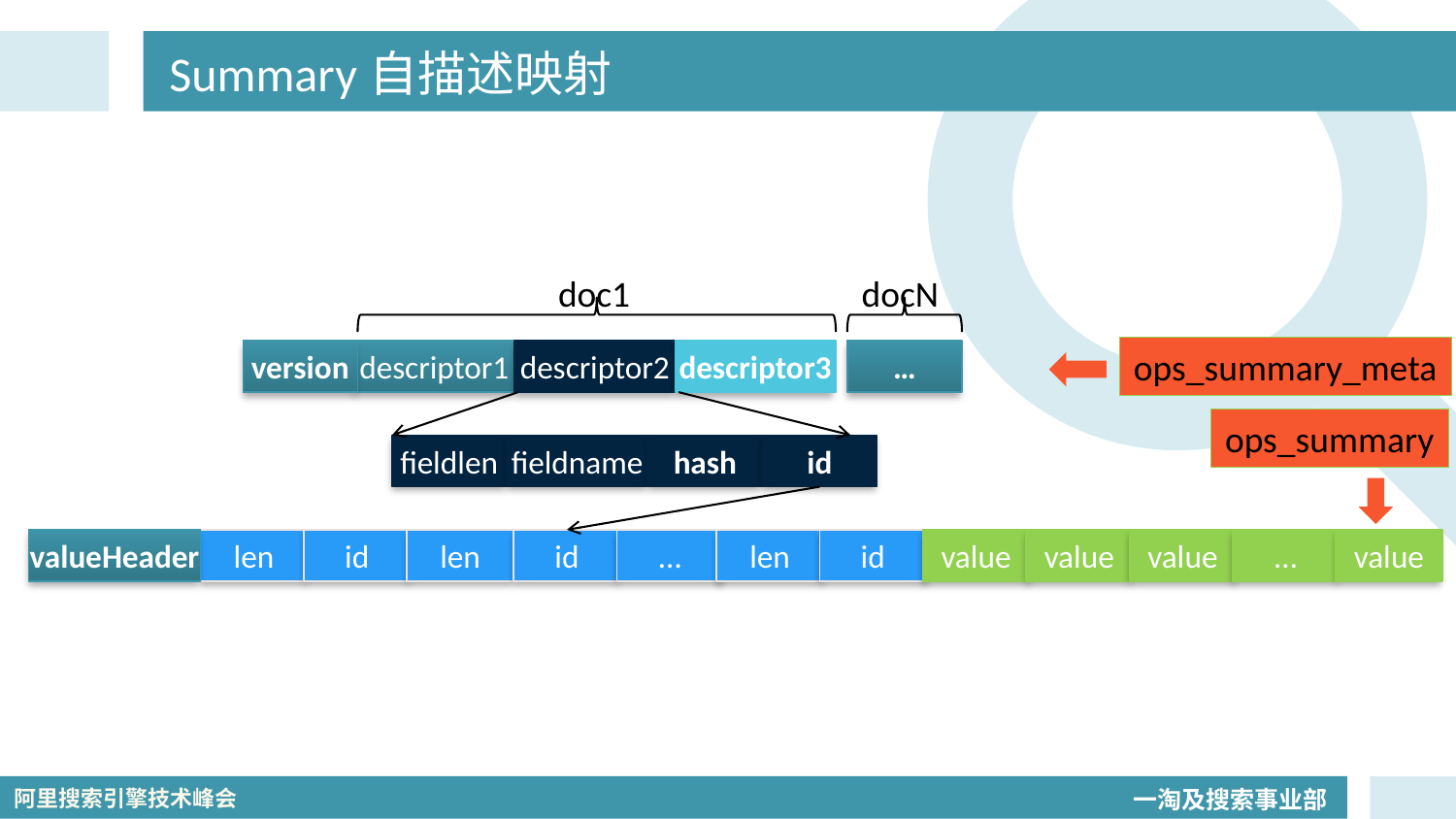

# Summary自描述映射

doc1
docN
ops_summary_meta
version
descriptor1
descriptor2
descriptor3
…

ops_summary
fieldlen
fieldname
hash
id

valueHeader
len
id
len
id
…
len
id
value
value
value
…
value